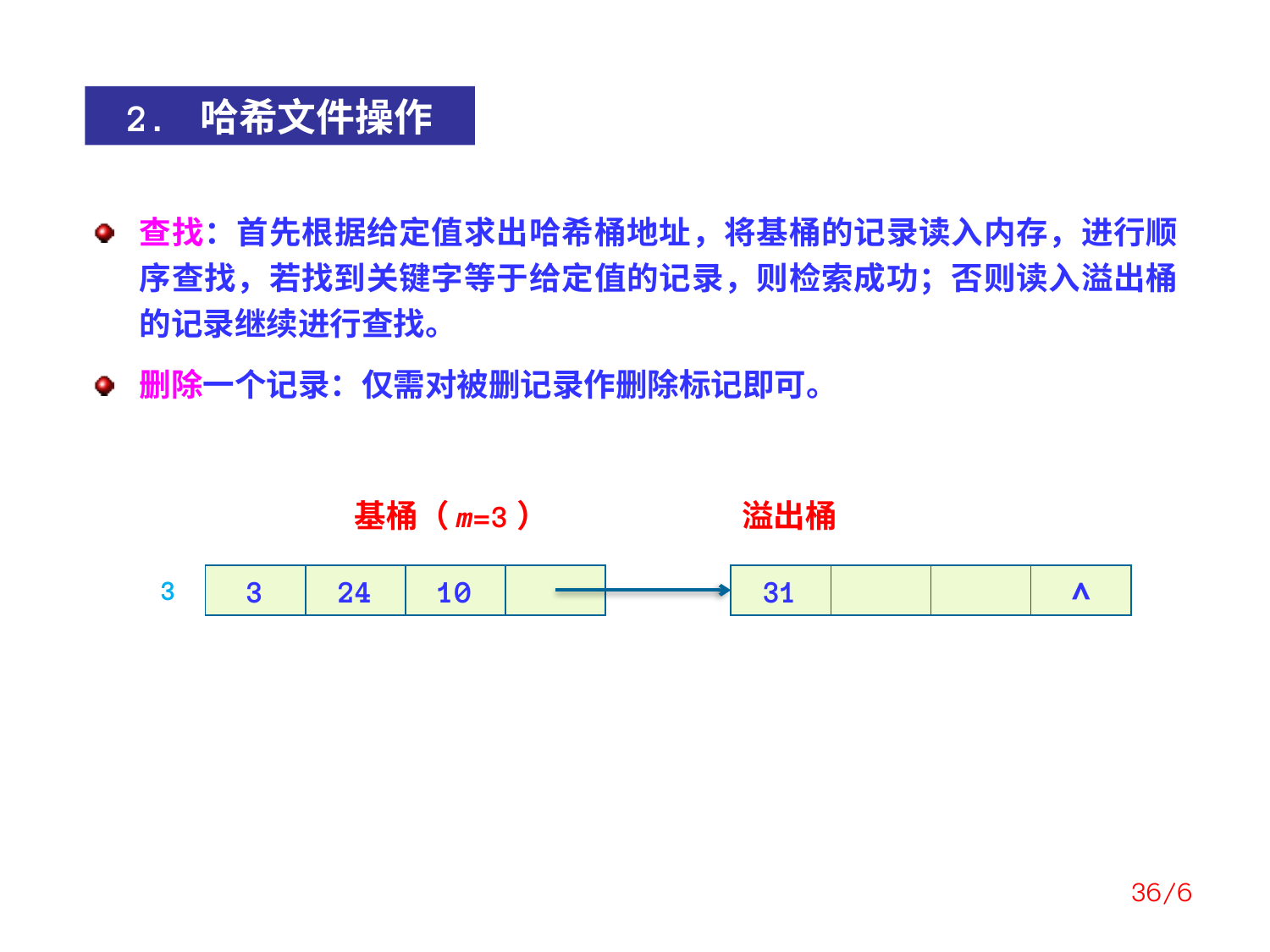

2. 哈希文件操作
查找：首先根据给定值求出哈希桶地址，将基桶的记录读入内存，进行顺序查找，若找到关键字等于给定值的记录，则检索成功；否则读入溢出桶的记录继续进行查找。
删除一个记录：仅需对被删记录作删除标记即可。
基桶（m=3）
溢出桶
3
24
10

31

∧
3
36/6